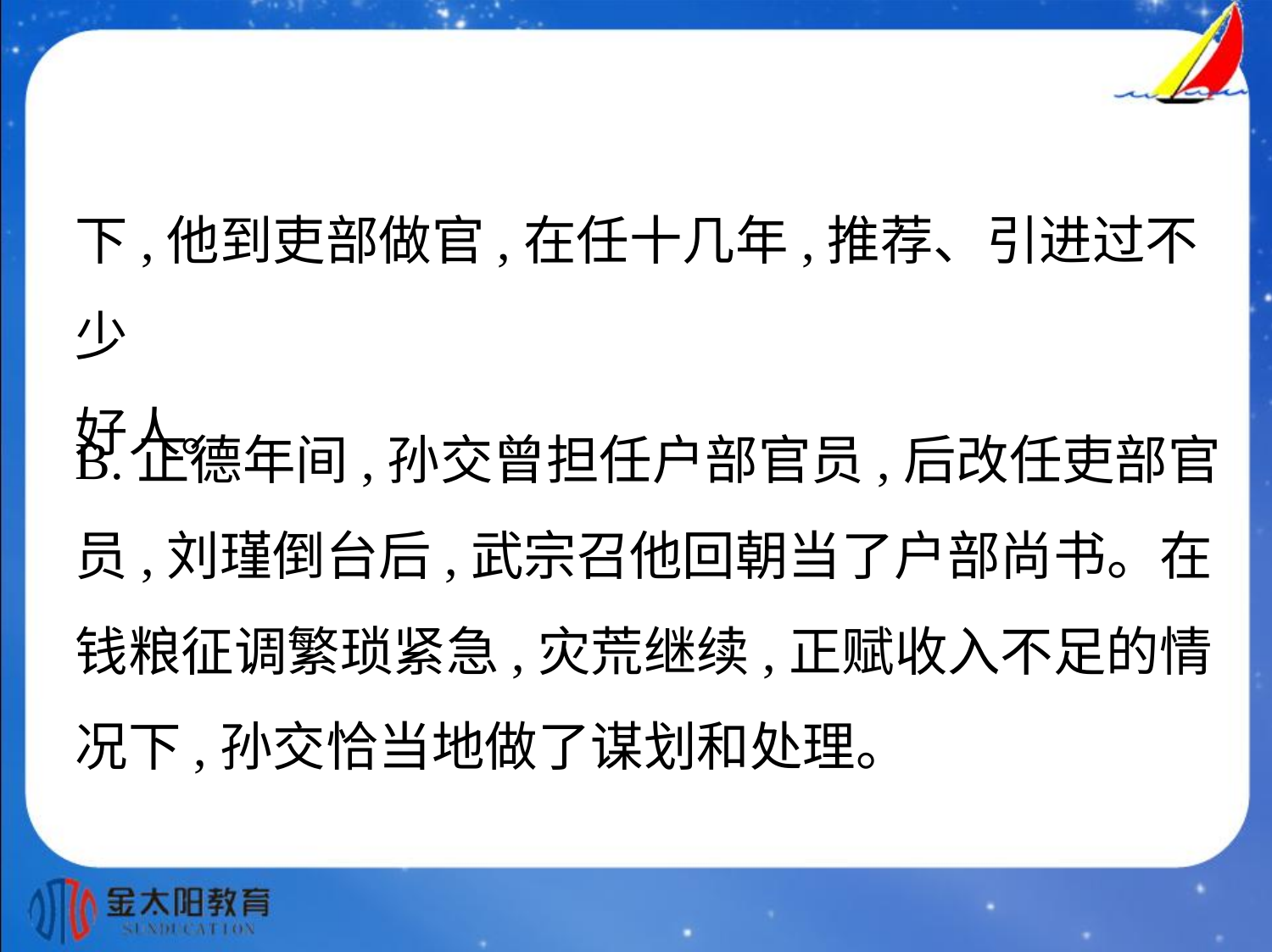

下,他到吏部做官,在任十几年,推荐、引进过不少
好人。
B.正德年间,孙交曾担任户部官员,后改任吏部官
员,刘瑾倒台后,武宗召他回朝当了户部尚书。在
钱粮征调繁琐紧急,灾荒继续,正赋收入不足的情
况下,孙交恰当地做了谋划和处理。